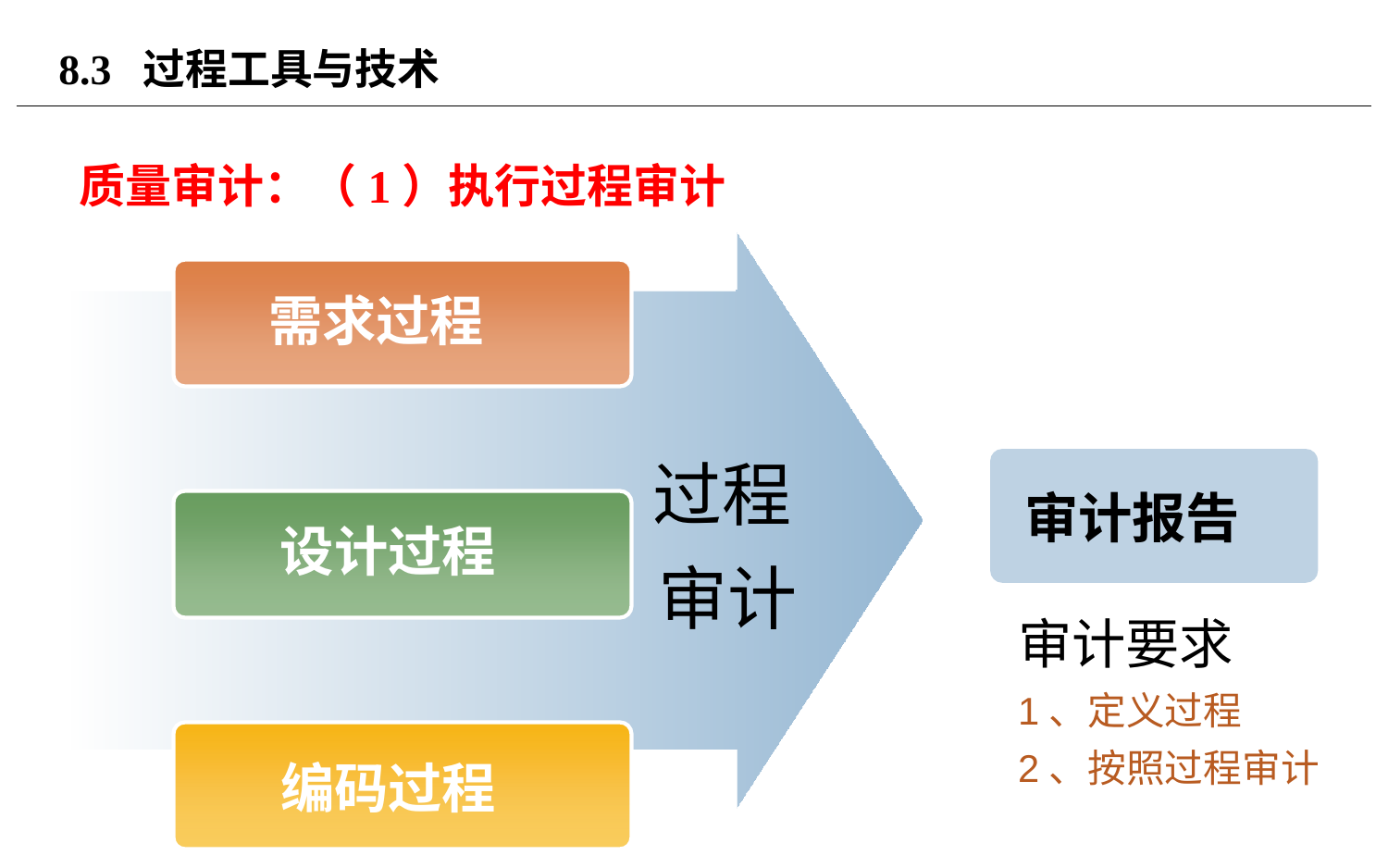

# 8.3  过程工具与技术
质量审计：（1）执行过程审计

需求过程
过程 审计

审计报告

设计过程
审计要求
1、定义过程
2、按照过程审计

编码过程